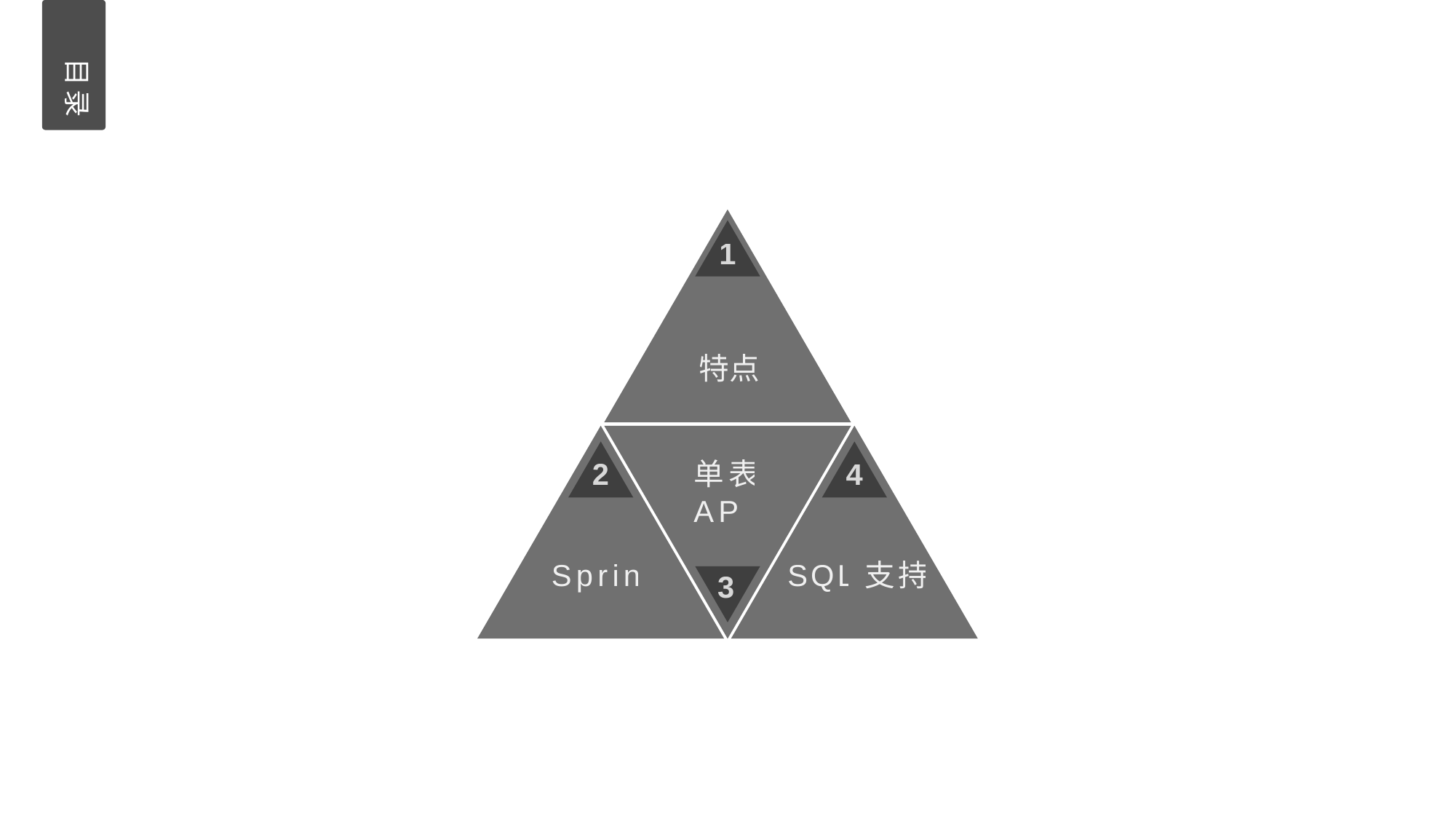

目录

1
特点

2
Spring

单表
API
3

4
SQL支持